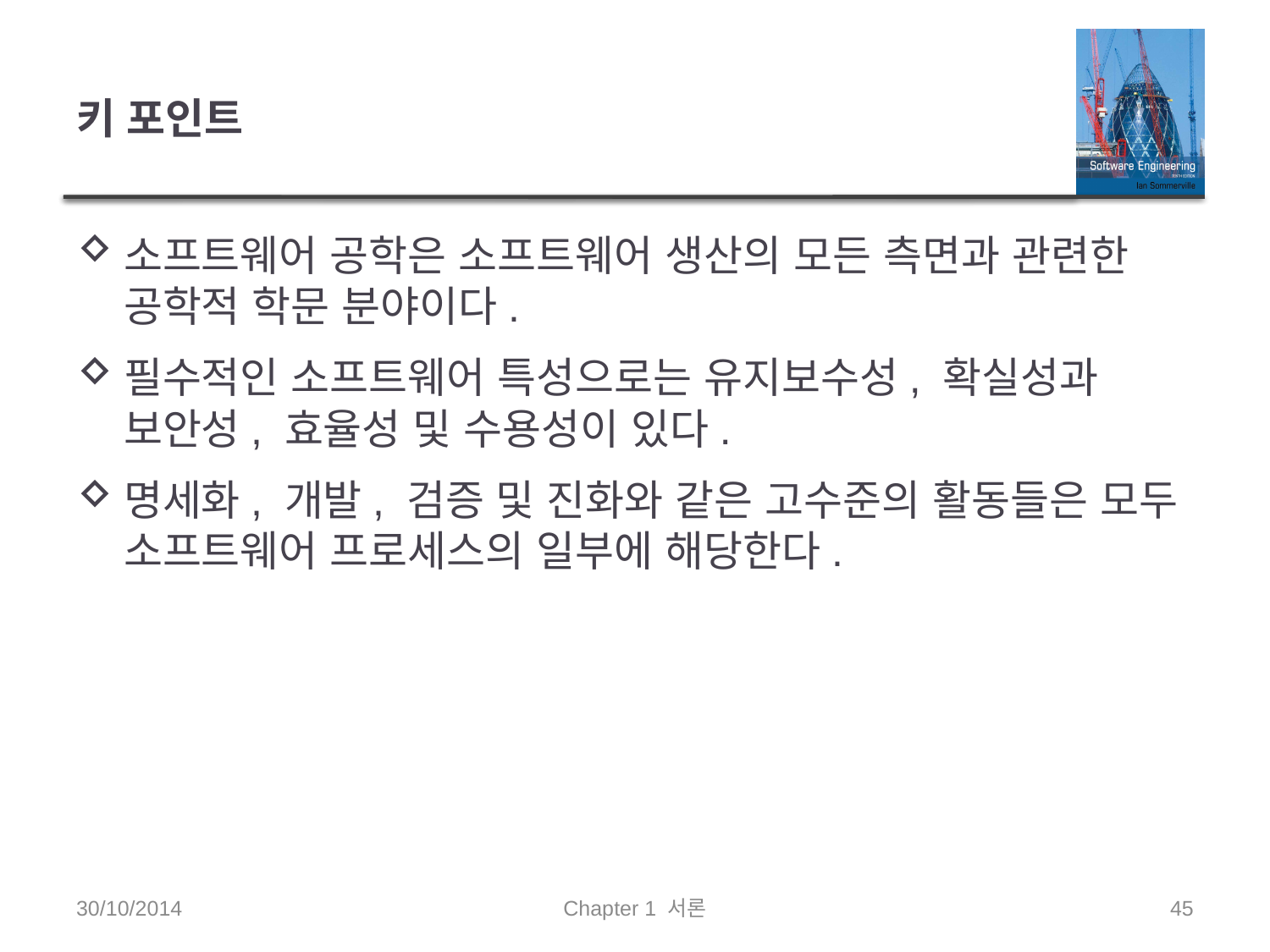

# 키 포인트
소프트웨어 공학은 소프트웨어 생산의 모든 측면과 관련한 공학적 학문 분야이다.
필수적인 소프트웨어 특성으로는 유지보수성, 확실성과 보안성, 효율성 및 수용성이 있다.
명세화, 개발, 검증 및 진화와 같은 고수준의 활동들은 모두 소프트웨어 프로세스의 일부에 해당한다.
30/10/2014
Chapter 1 서론
45